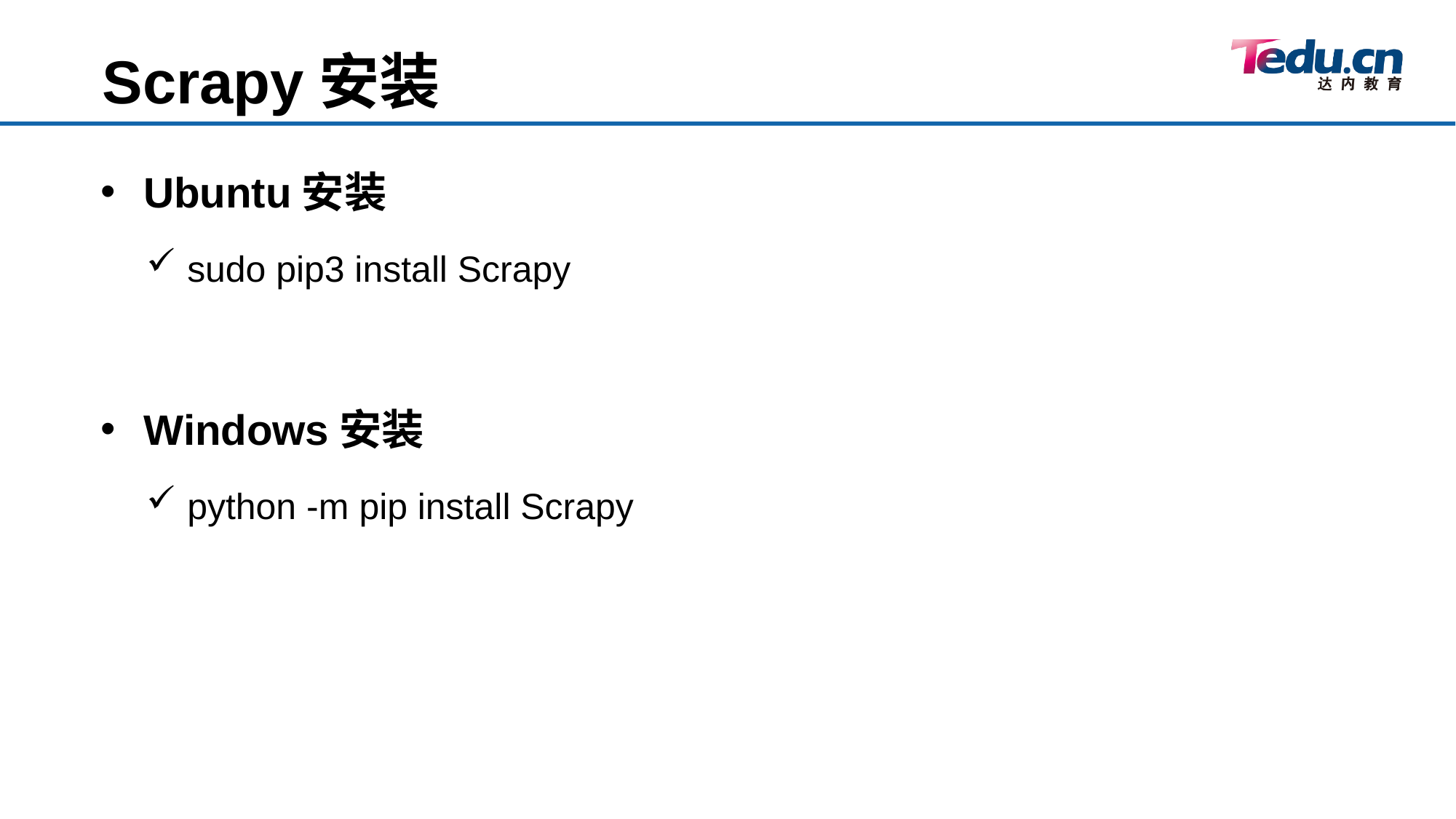

Scrapy安装
Ubuntu安装
sudo pip3 install Scrapy

Windows安装
python -m pip install Scrapy